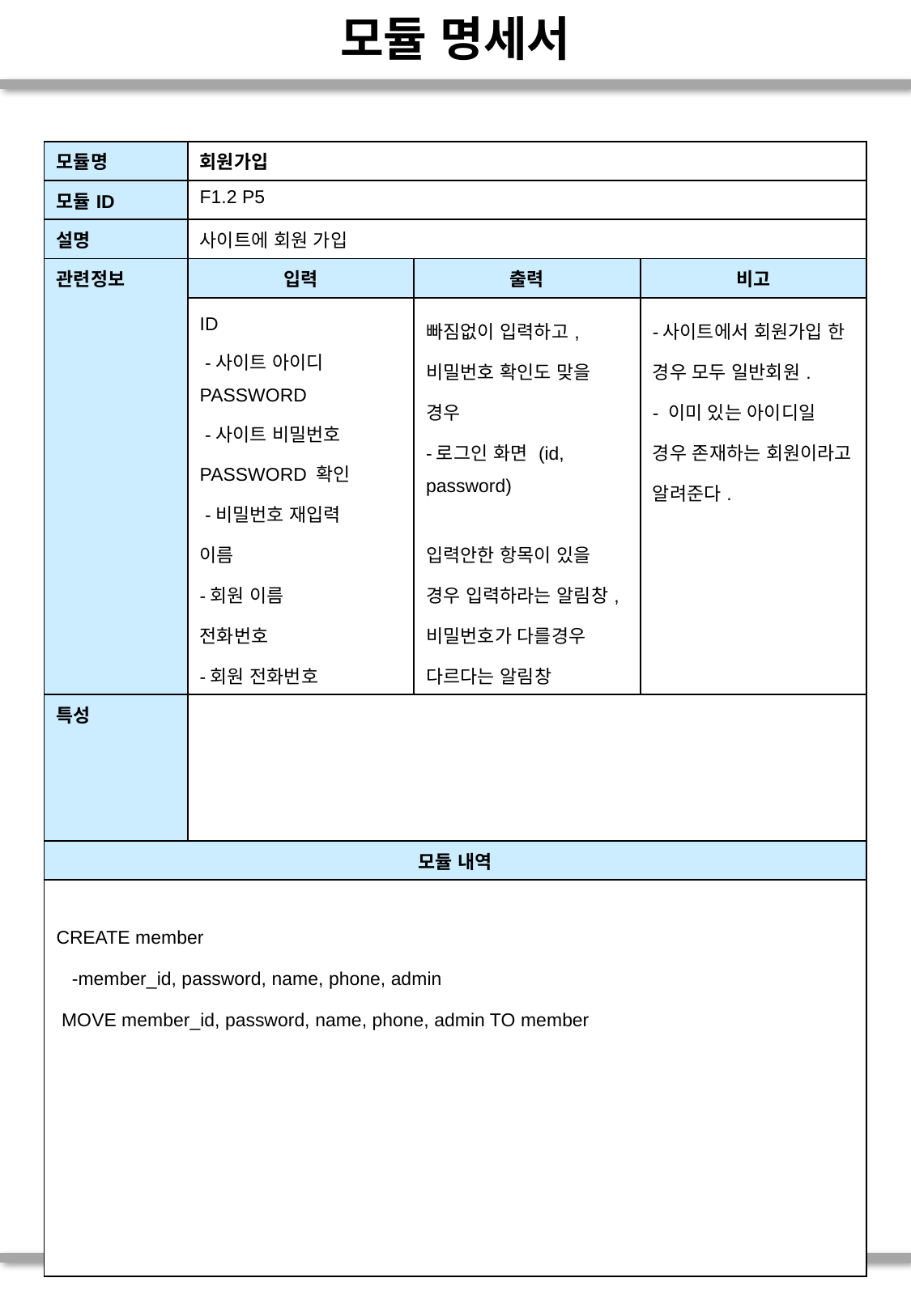

# 모듈 명세서
| 모듈명 | 회원가입 |  |  |
| --- | --- | --- | --- |
| 모듈ID | F1.2 P5 |  |  |
| 설명 | 사이트에 회원 가입 |  |  |
| 관련정보 | 입력 | 출력 | 비고 |
|  | ID -사이트 아이디 PASSWORD -사이트 비밀번호 PASSWORD 확인 -비밀번호 재입력 이름 -회원 이름 전화번호 -회원 전화번호 | 빠짐없이 입력하고, 비밀번호 확인도 맞을 경우 -로그인 화면 (id, password) 입력안한 항목이 있을 경우 입력하라는 알림창, 비밀번호가 다를경우 다르다는 알림창 | -사이트에서 회원가입 한 경우 모두 일반회원. - 이미 있는 아이디일 경우 존재하는 회원이라고 알려준다. |
| 특성 |  |  |  |
| 모듈 내역 |  |  |  |
| CREATE member -member\_id, password, name, phone, admin MOVE member\_id, password, name, phone, admin TO member |  |  |  |